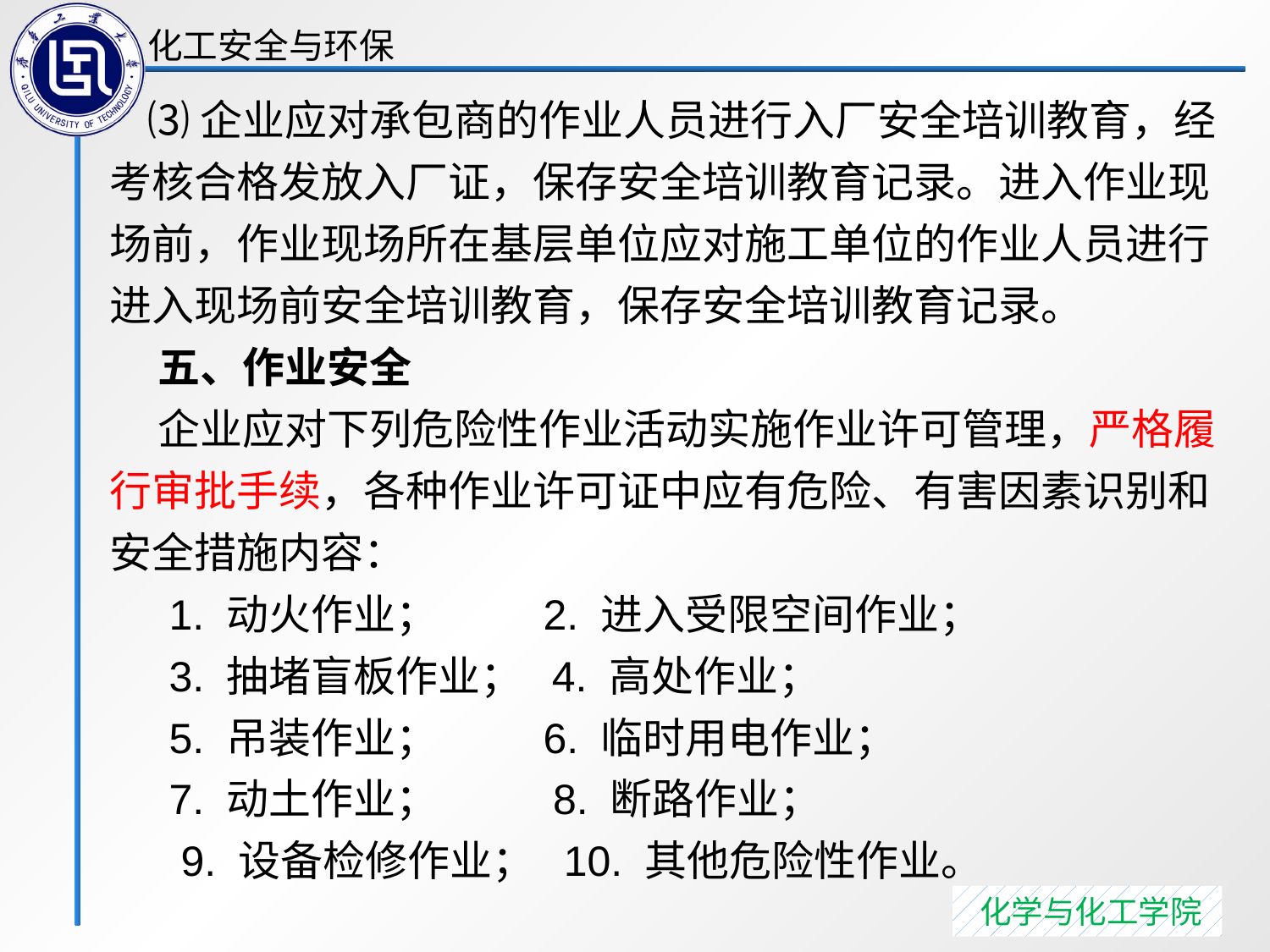

⑶企业应对承包商的作业人员进行入厂安全培训教育，经考核合格发放入厂证，保存安全培训教育记录。进入作业现场前，作业现场所在基层单位应对施工单位的作业人员进行进入现场前安全培训教育，保存安全培训教育记录。
    五、作业安全
    企业应对下列危险性作业活动实施作业许可管理，严格履行审批手续，各种作业许可证中应有危险、有害因素识别和安全措施内容：
     1. 动火作业；          2. 进入受限空间作业；
     3. 抽堵盲板作业；  4. 高处作业；
     5. 吊装作业；          6. 临时用电作业；
     7. 动土作业；           8. 断路作业；
      9. 设备检修作业；  10. 其他危险性作业。